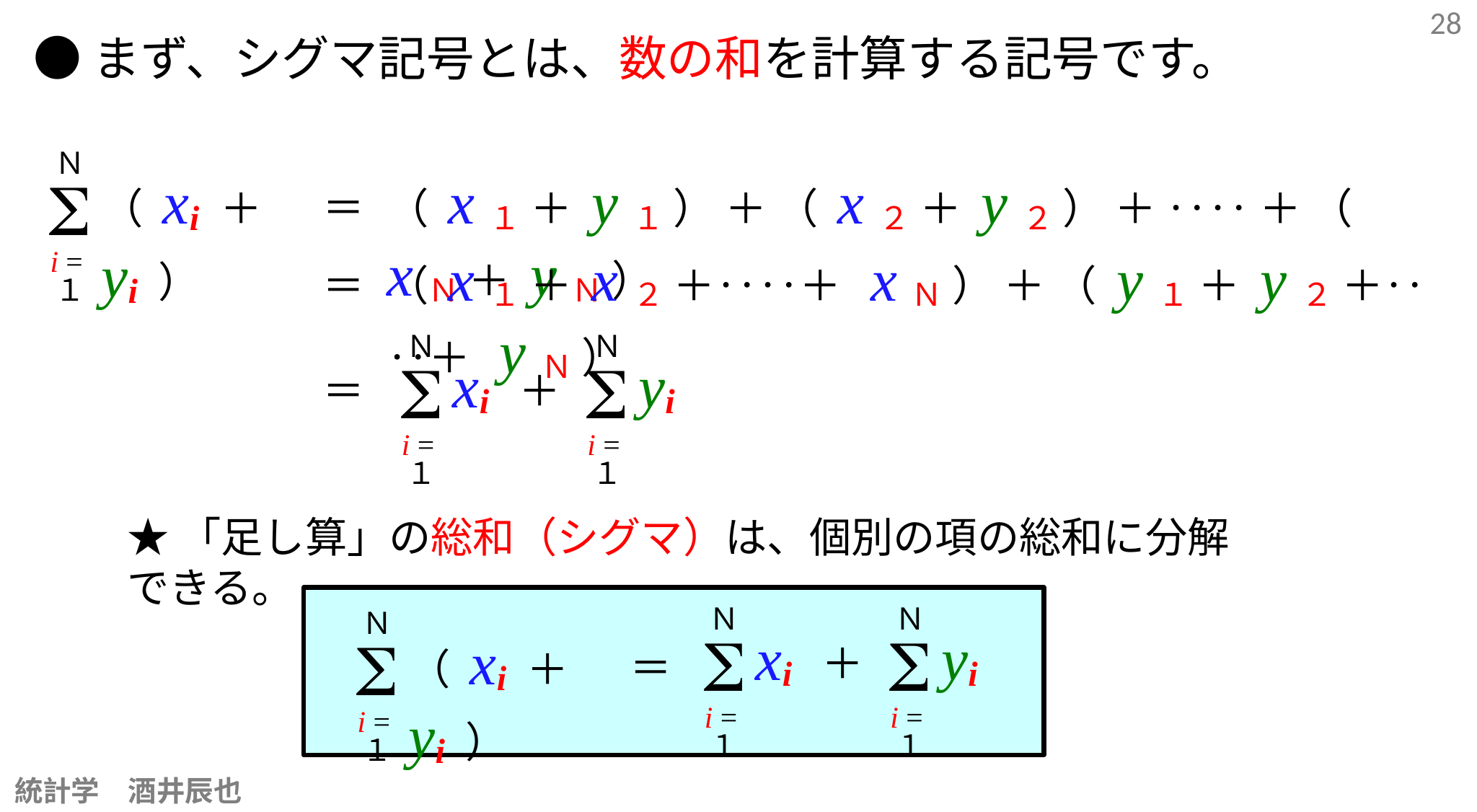

28
●まず、シグマ記号とは、数の和を計算する記号です。
Ｎ
Σ
i =１
（ x１ ＋ y１ ） ＋ （ x２ ＋ y２ ） ＋ ‥‥ ＋ （ xＮ ＋ yＮ ）
（ xi ＋ yi ）
＝
（ x１ ＋ x２ ＋‥‥＋  xＮ ） ＋ （ y１ ＋ y２ ＋‥‥＋  yＮ ）
＝
Ｎ
Σ
i =１
Ｎ
Σ
i =１
xi
yi
＋
＝
★「足し算」の総和（シグマ）は、個別の項の総和に分解できる。

Ｎ
Σ
i =１
Ｎ
Σ
i =１
Ｎ
Σ
i =１
xi
yi
（ xi ＋ yi ）
＋
＝
統計学　酒井辰也